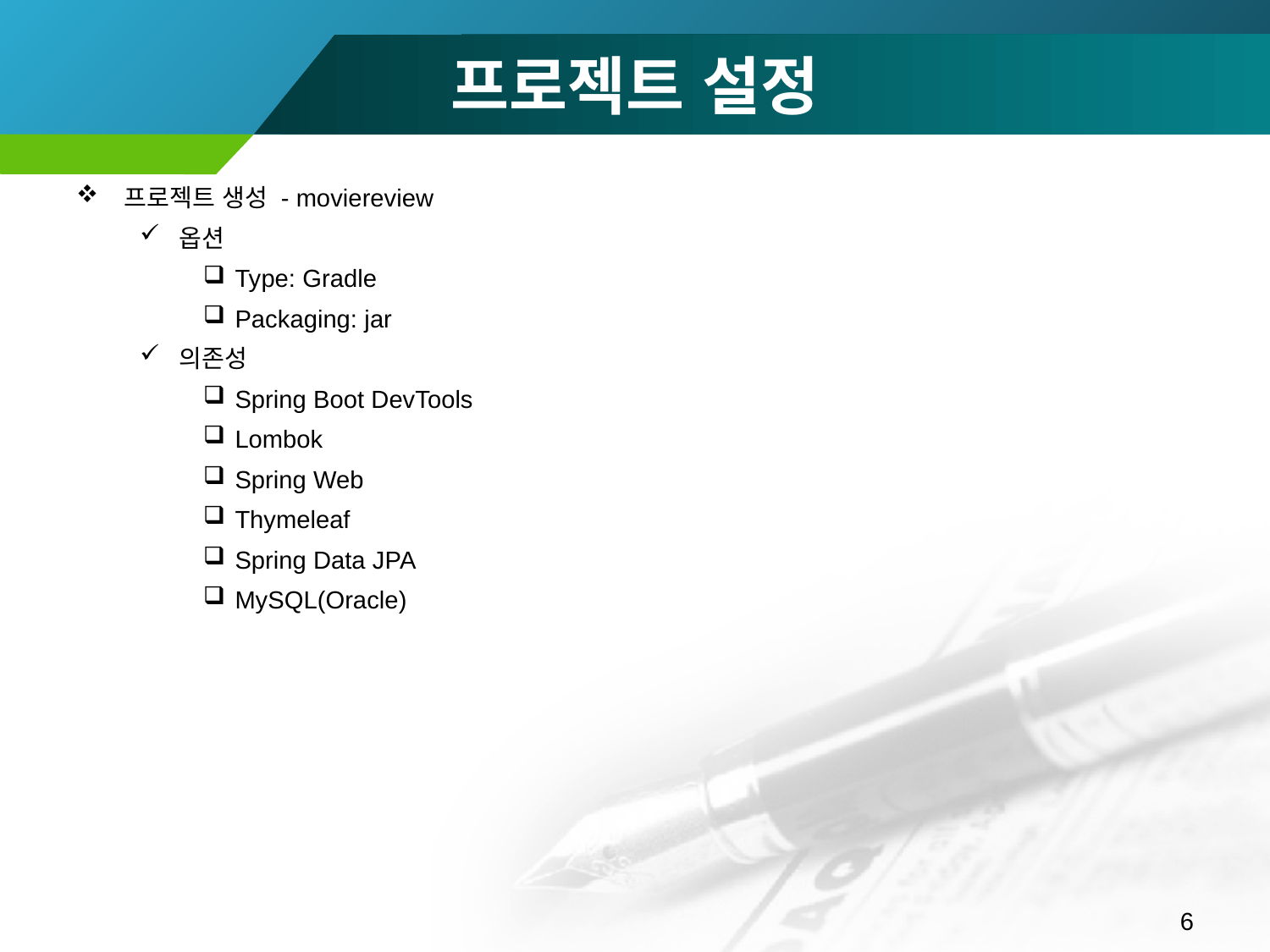

# 프로젝트 설정
프로젝트 생성 - moviereview
옵션
Type: Gradle
Packaging: jar
의존성
Spring Boot DevTools
Lombok
Spring Web
Thymeleaf
Spring Data JPA
MySQL(Oracle)
6